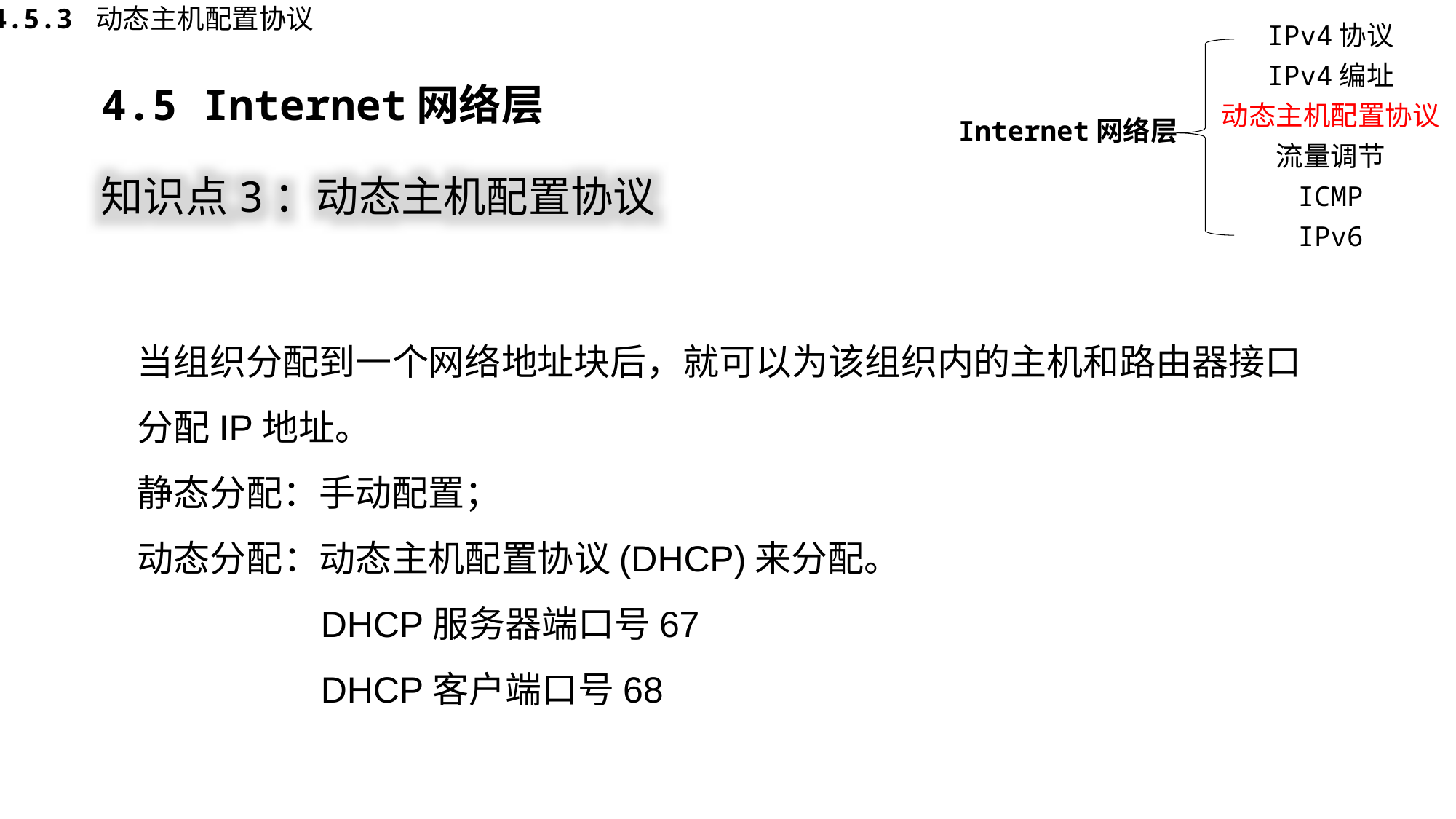

4.5.3 动态主机配置协议

IPv4协议

IPv4编址
动态主机配置协议
Internet网络层
流量调节
ICMP
IPv6
4.5 Internet网络层
知识点3：动态主机配置协议
当组织分配到一个网络地址块后，就可以为该组织内的主机和路由器接口分配IP地址。
静态分配：手动配置；
动态分配：动态主机配置协议(DHCP)来分配。
                  DHCP服务器端口号67
                  DHCP客户端口号68